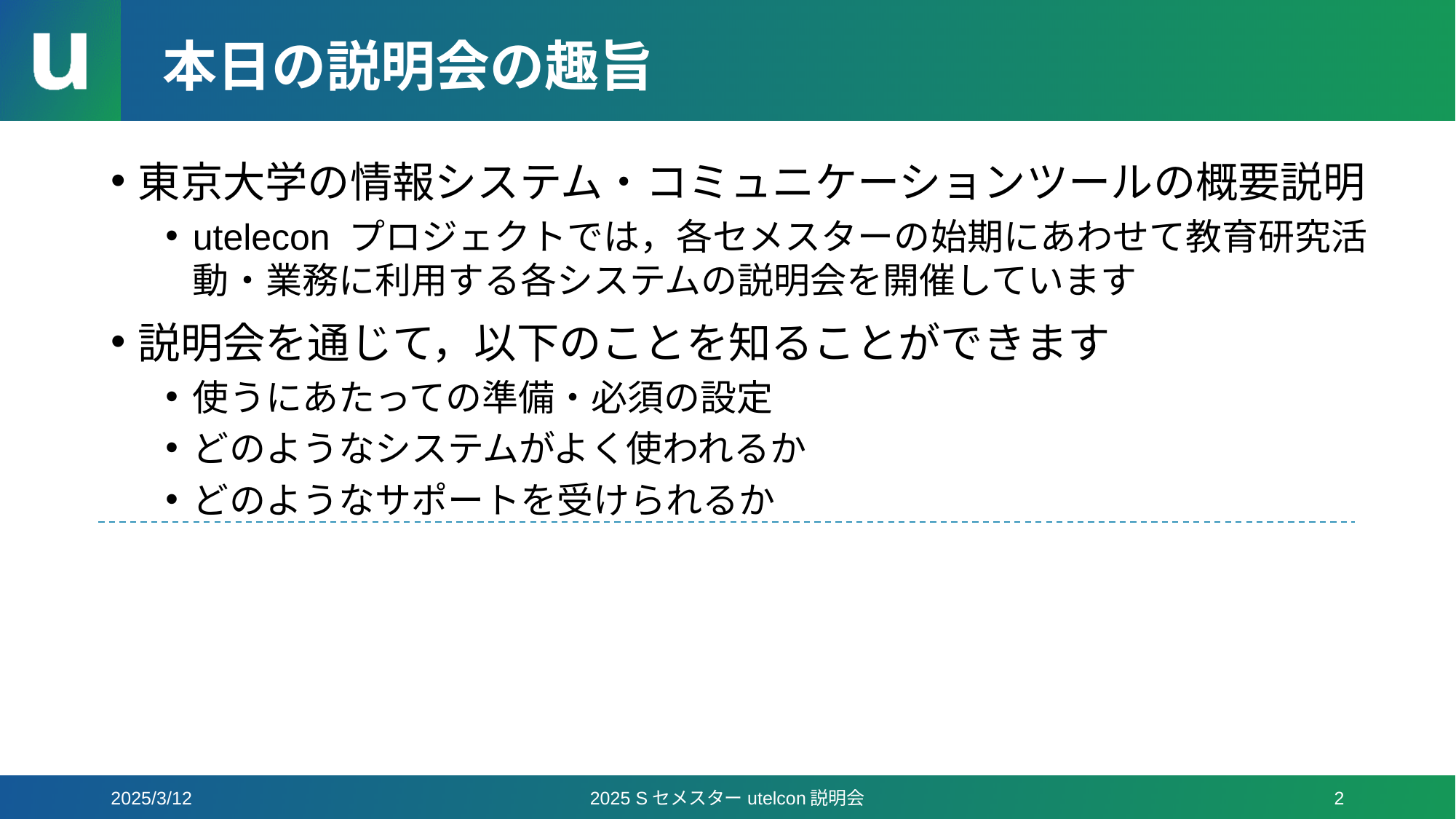

# 本日の説明会の趣旨
東京大学の情報システム・コミュニケーションツールの概要説明
utelecon プロジェクトでは，各セメスターの始期にあわせて教育研究活動・業務に利用する各システムの説明会を開催しています
説明会を通じて，以下のことを知ることができます
使うにあたっての準備・必須の設定
どのようなシステムがよく使われるか
どのようなサポートを受けられるか
2025/3/12
2025 Sセメスターutelcon説明会
2